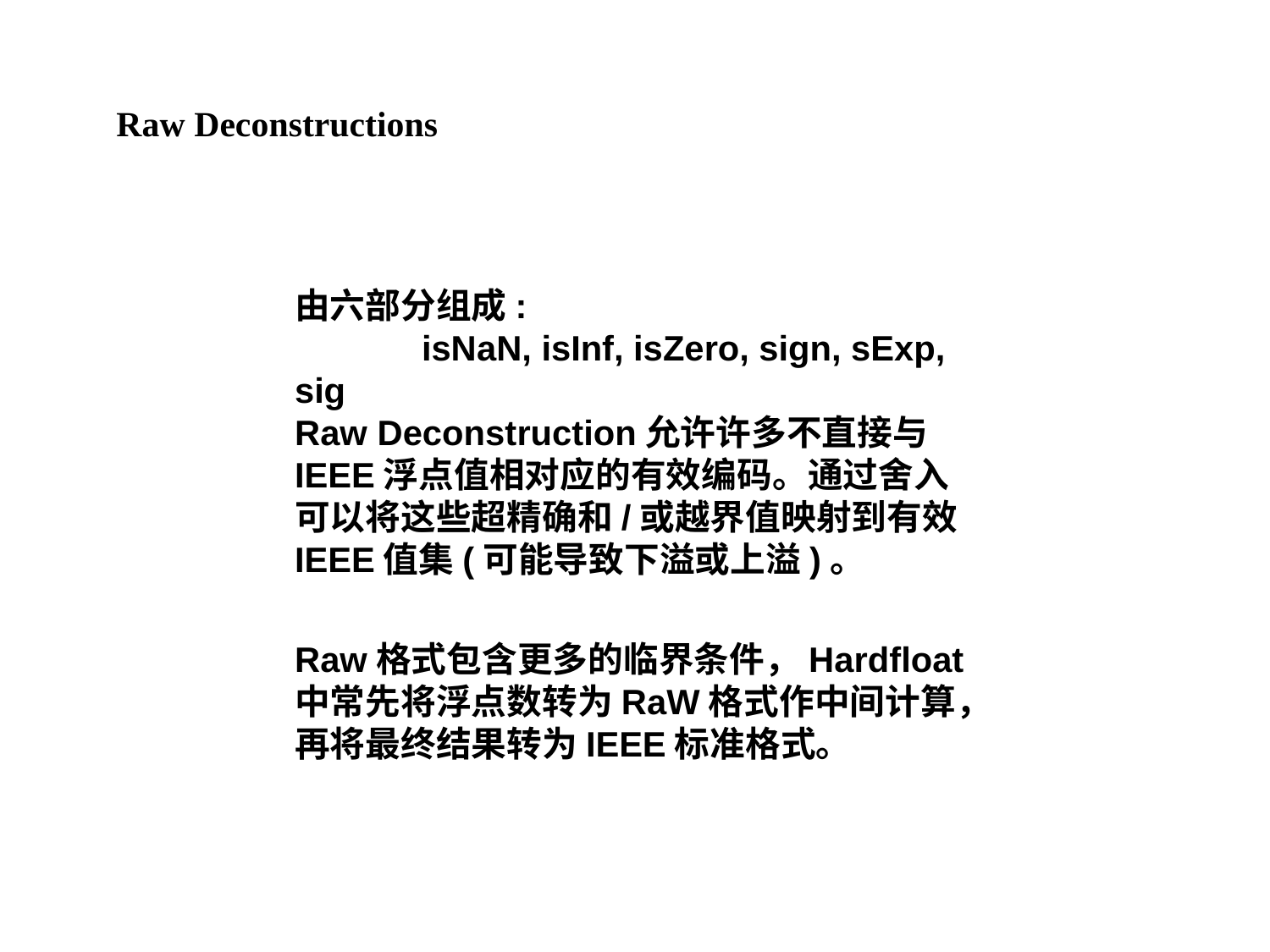

Raw Deconstructions
由六部分组成:
	isNaN, isInf, isZero, sign, sExp, sig
Raw Deconstruction允许许多不直接与IEEE浮点值相对应的有效编码。通过舍入可以将这些超精确和/或越界值映射到有效IEEE值集(可能导致下溢或上溢)。
Raw格式包含更多的临界条件，Hardfloat中常先将浮点数转为RaW格式作中间计算，再将最终结果转为IEEE标准格式。